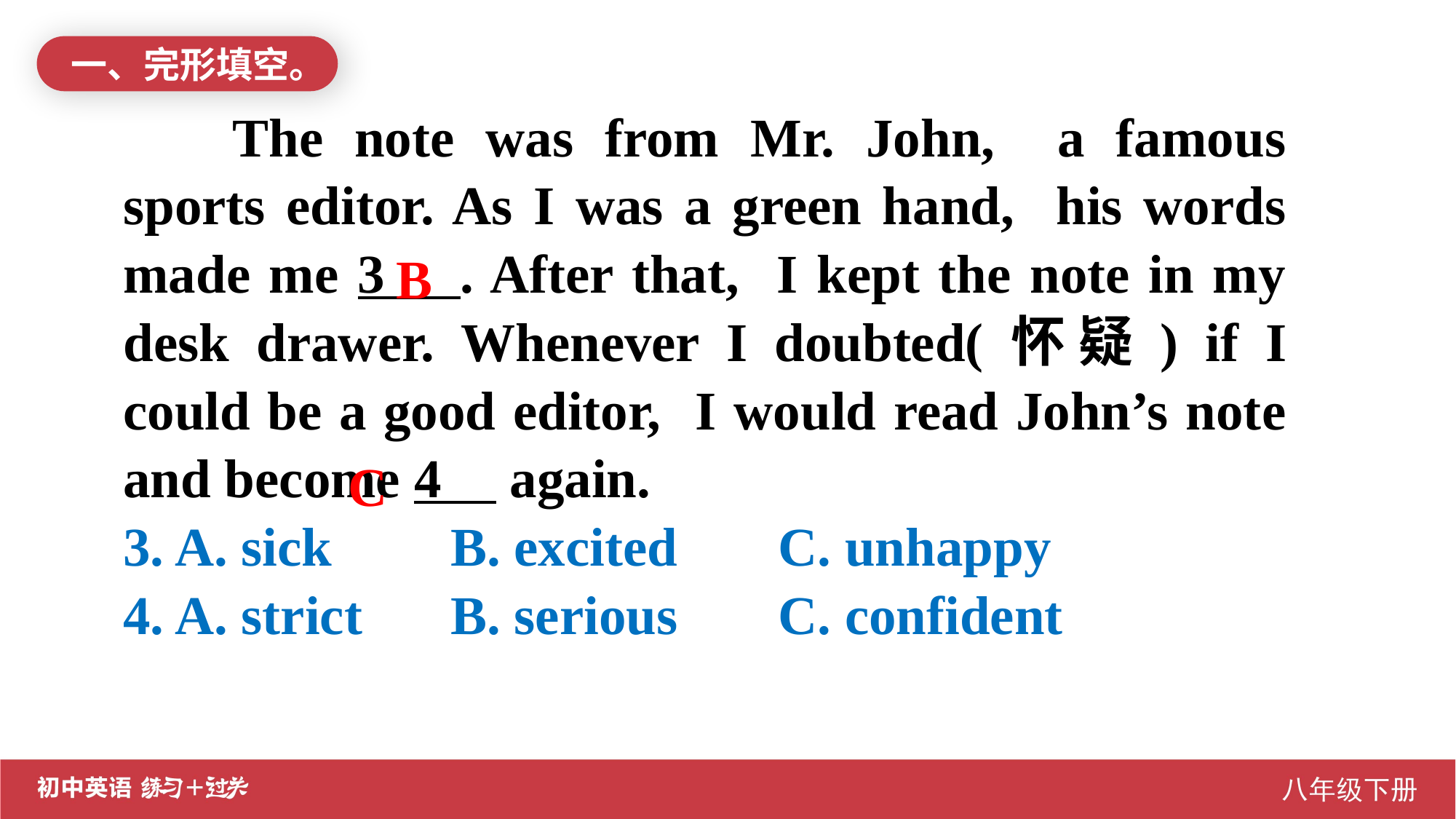

一、完形填空。
The note was from Mr. John,  a famous sports editor. As I was a green hand,  his words made me 3    . After that,  I kept the note in my desk drawer. Whenever I doubted(怀疑) if I could be a good editor,  I would read John’s note and become 4     again.
3. A. sick		B. excited	C. unhappy
4. A. strict	B. serious	C. confident

B
C